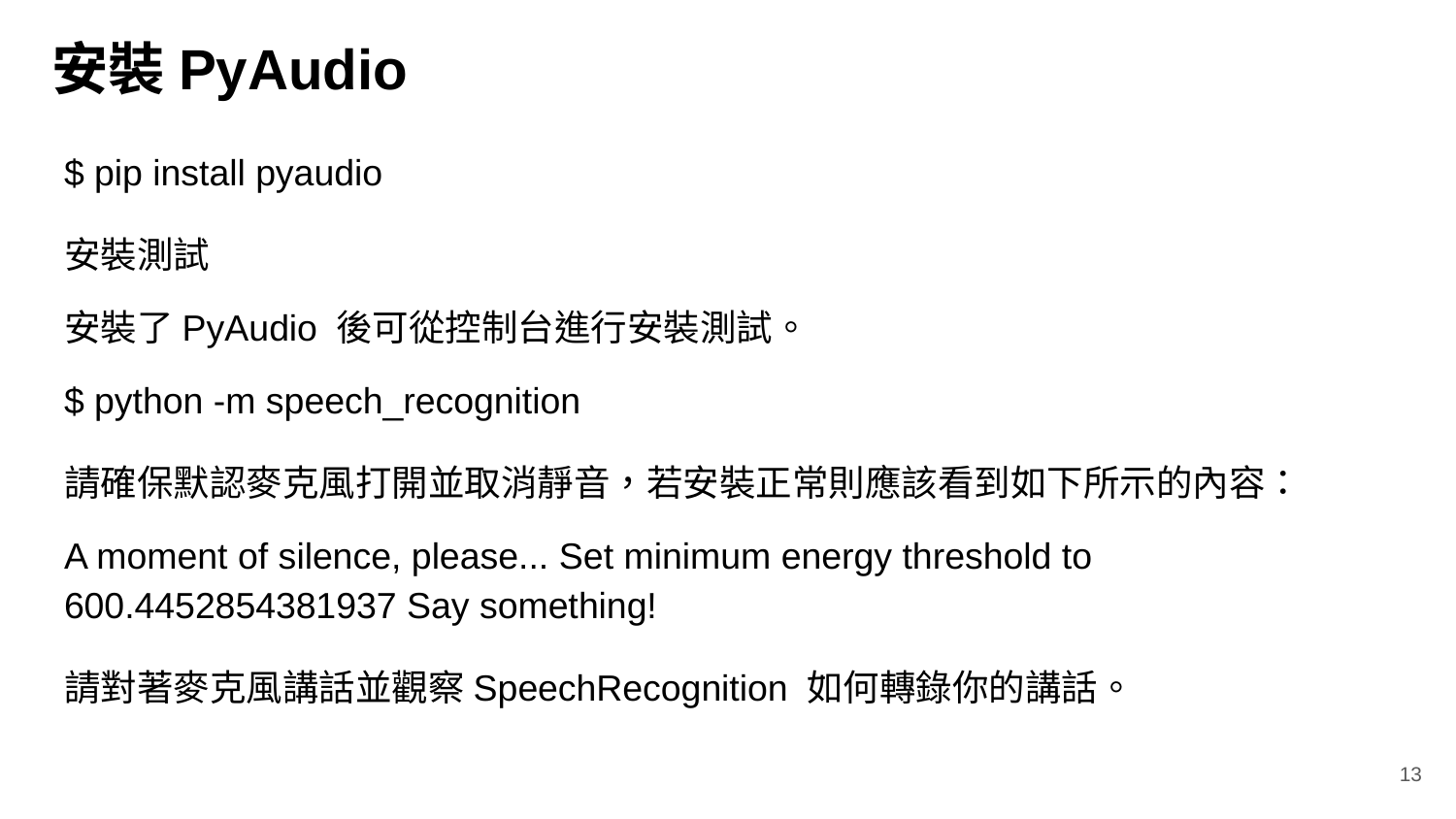

# 安裝PyAudio

$ pip install pyaudio
安裝測試
安裝了PyAudio 後可從控制台進行安裝測試。
$ python -m speech_recognition
請確保默認麥克風打開並取消靜音，若安裝正常則應該看到如下所示的內容：
A moment of silence, please... Set minimum energy threshold to 600.4452854381937 Say something!
請對著麥克風講話並觀察SpeechRecognition 如何轉錄你的講話。

13